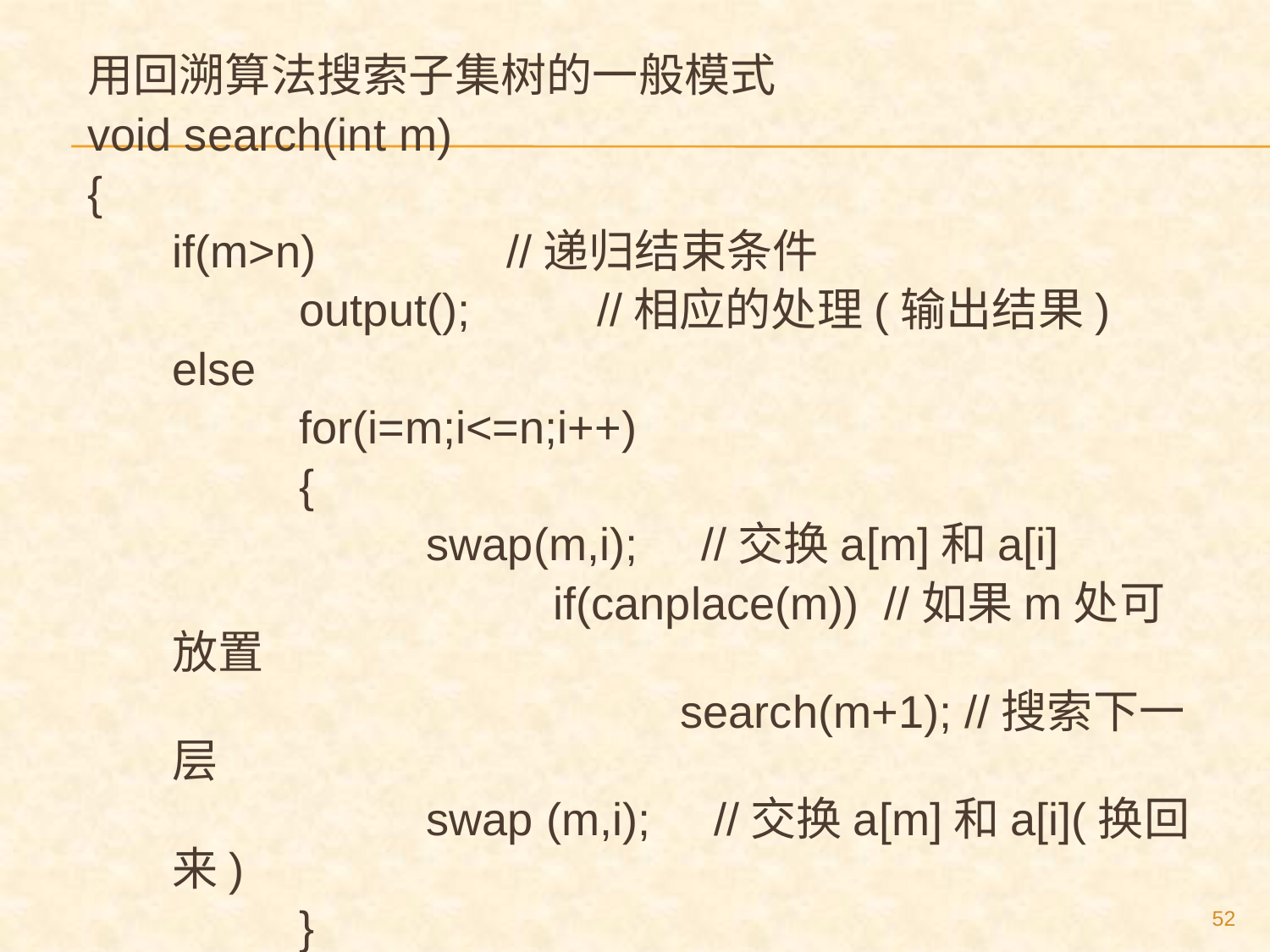

用回溯算法搜索子集树的一般模式
void search(int m)
{
	if(m>n)               //递归结束条件
		output();          //相应的处理(输出结果)
	else
		for(i=m;i<=n;i++)
		{
			swap(m,i);     //交换a[m]和a[i]
				if(canplace(m))  //如果m处可放置
					search(m+1); //搜索下一层
			swap (m,i);     //交换a[m]和a[i](换回来)
		}
}
52